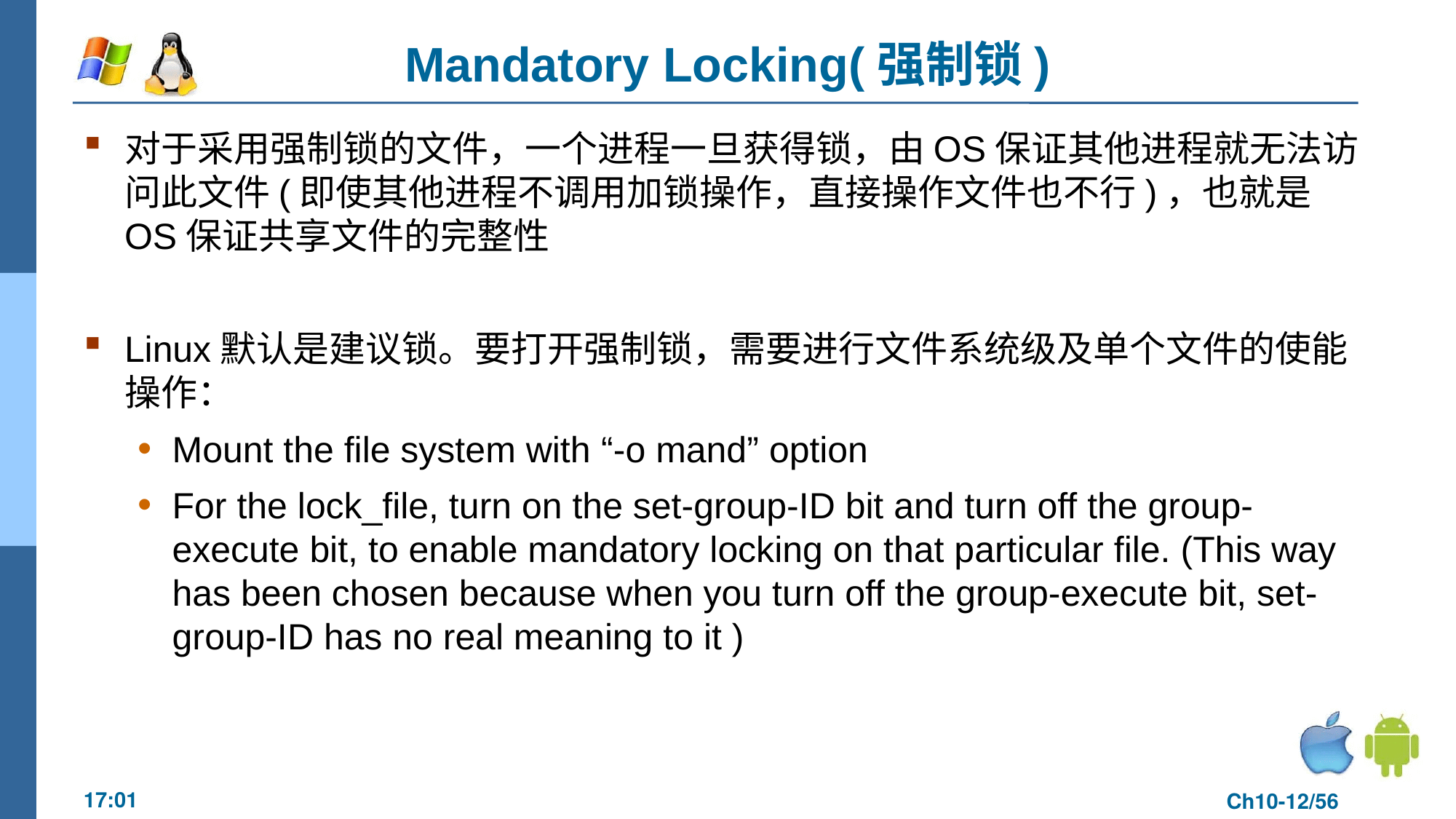

# Mandatory Locking(强制锁)
对于采用强制锁的文件，一个进程一旦获得锁，由OS保证其他进程就无法访问此文件(即使其他进程不调用加锁操作，直接操作文件也不行)，也就是OS保证共享文件的完整性

Linux默认是建议锁。要打开强制锁，需要进行文件系统级及单个文件的使能操作：
Mount the file system with “-o mand” option
For the lock_file, turn on the set-group-ID bit and turn off the group-execute bit, to enable mandatory locking on that particular file. (This way has been chosen because when you turn off the group-execute bit, set-group-ID has no real meaning to it )